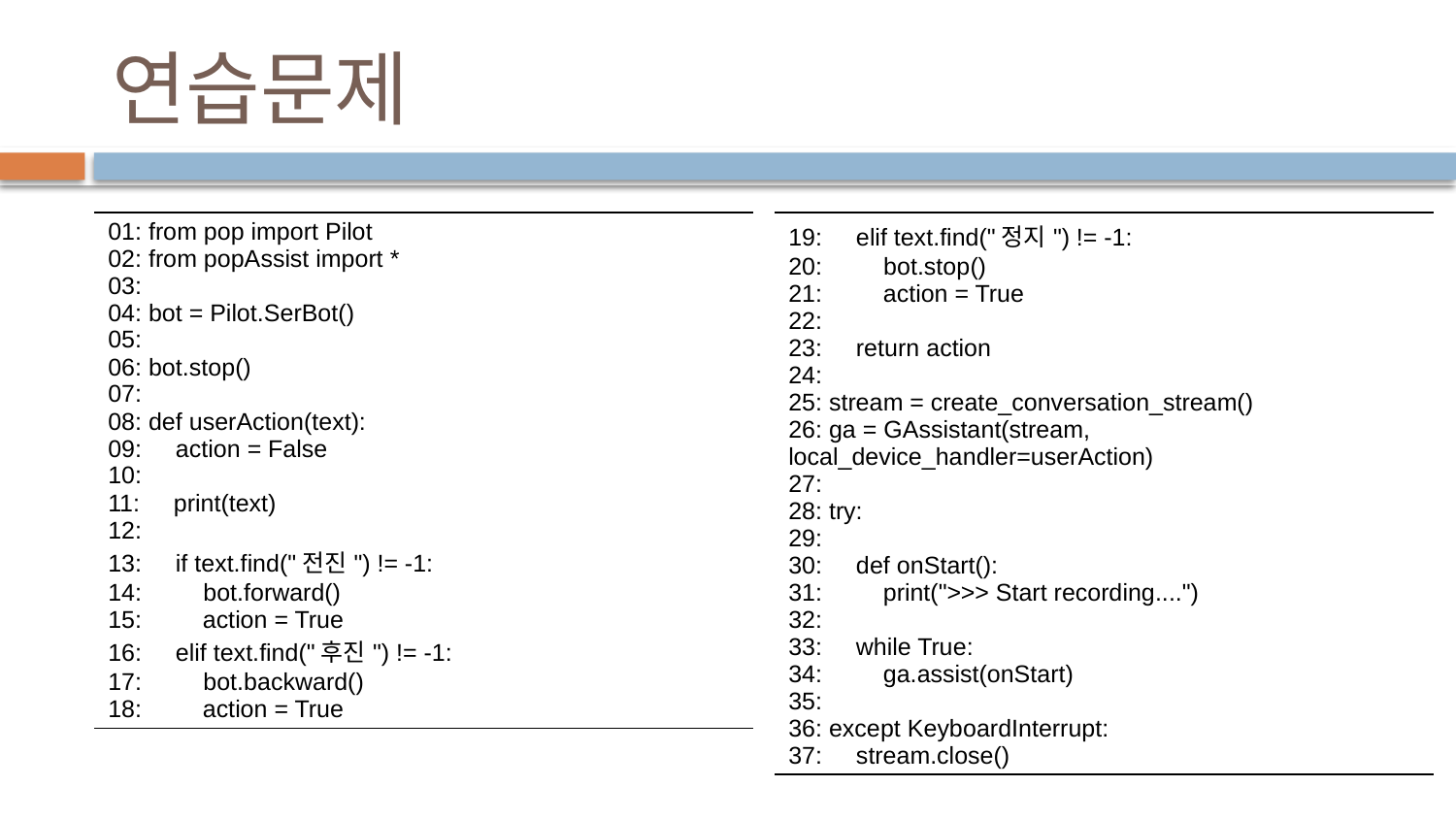

# 연습문제
| 01: from pop import Pilot 02: from popAssist import \* 03: 04: bot = Pilot.SerBot() 05: 06: bot.stop() 07: 08: def userAction(text): 09: action = False 10: 11: print(text) 12: 13: if text.find("전진") != -1: 14: bot.forward() 15: action = True 16: elif text.find("후진") != -1: 17: bot.backward() 18: action = True |
| --- |
| 19: elif text.find("정지") != -1: 20: bot.stop() 21: action = True 22: 23: return action 24: 25: stream = create\_conversation\_stream() 26: ga = GAssistant(stream, local\_device\_handler=userAction) 27: 28: try: 29: 30: def onStart(): 31: print(">>> Start recording....") 32: 33: while True: 34: ga.assist(onStart) 35: 36: except KeyboardInterrupt: 37: stream.close() |
| --- |